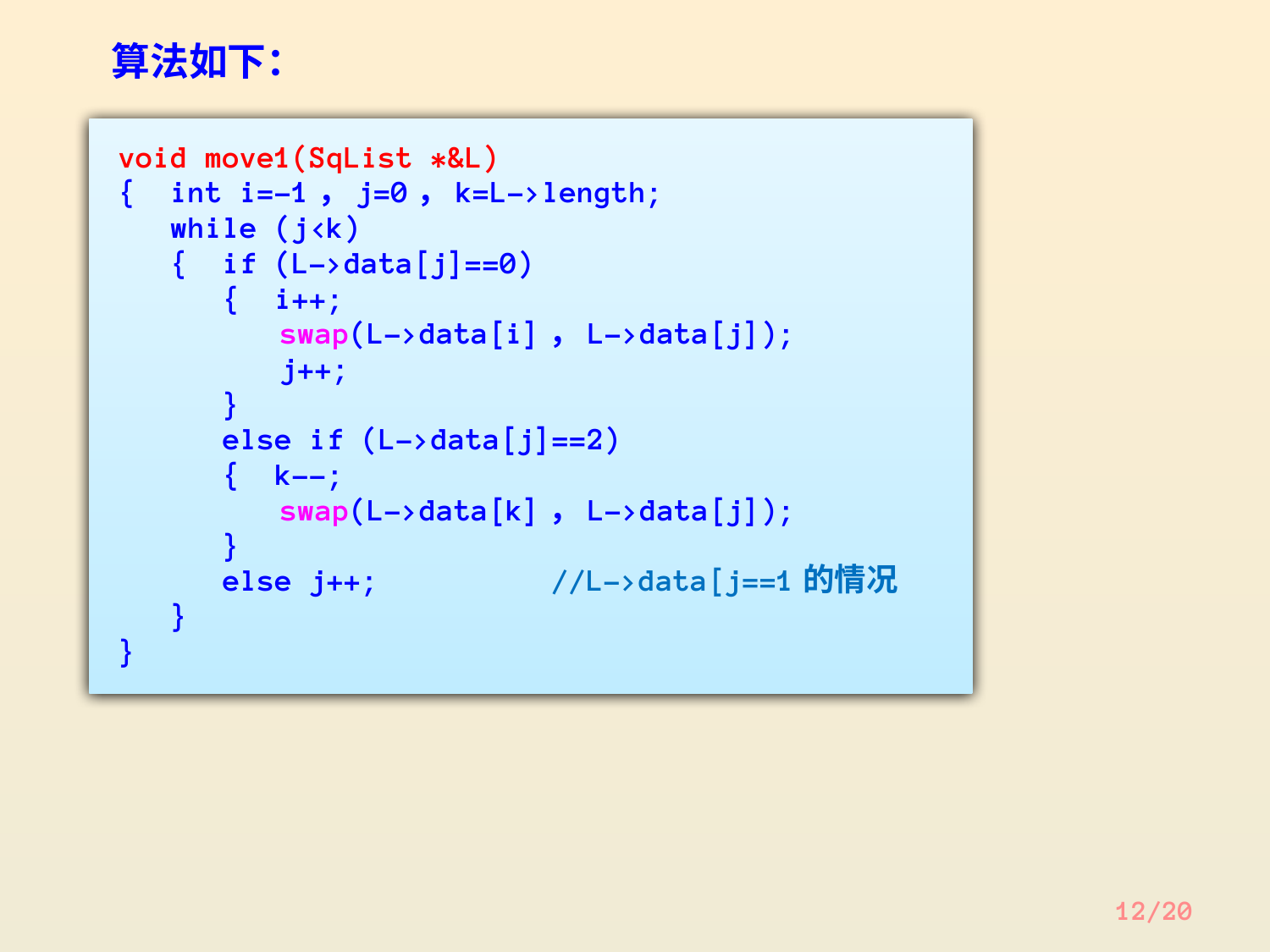

算法如下：
void move1(SqList *&L)
{  int i=-1，j=0，k=L->length;
   while (j<k)
   {  if (L->data[j]==0)
      {  i++;
	  swap(L->data[i]，L->data[j]);
	  j++;
      }
      else if (L->data[j]==2)
      {  k--;
	  swap(L->data[k]，L->data[j]);
      }
      else j++;	   //L->data[j==1的情况
   }
}

12/20